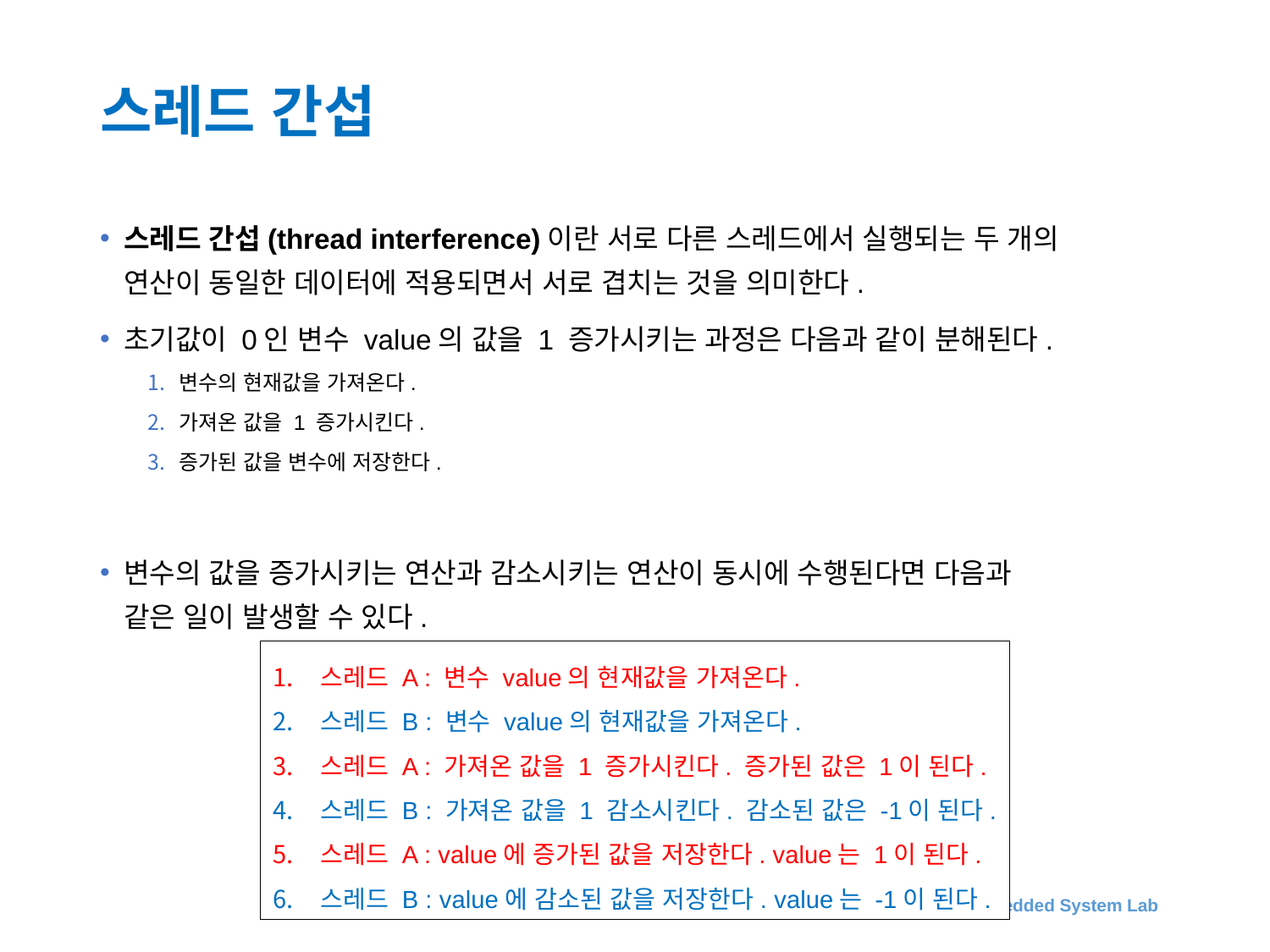

# 스레드 간섭
스레드 간섭(thread interference)이란 서로 다른 스레드에서 실행되는 두 개의
연산이 동일한 데이터에 적용되면서 서로 겹치는 것을 의미한다.
초기값이 0인 변수 value의 값을 1 증가시키는 과정은 다음과 같이 분해된다.
변수의 현재값을 가져온다.
가져온 값을 1 증가시킨다.
증가된 값을 변수에 저장한다.

변수의 값을 증가시키는 연산과 감소시키는 연산이 동시에 수행된다면 다음과
같은 일이 발생할 수 있다.

스레드 A : 변수 value의 현재값을 가져온다.
스레드 B : 변수 value의 현재값을 가져온다.
스레드 A : 가져온 값을 1 증가시킨다. 증가된 값은 1이 된다.
스레드 B : 가져온 값을 1 감소시킨다. 감소된 값은 -1이 된다.
스레드 A : value에 증가된 값을 저장한다. value는 1이 된다.
스레드 B : value에 감소된 값을 저장한다. value는 -1이 된다.
Hallym University Embedded System Lab